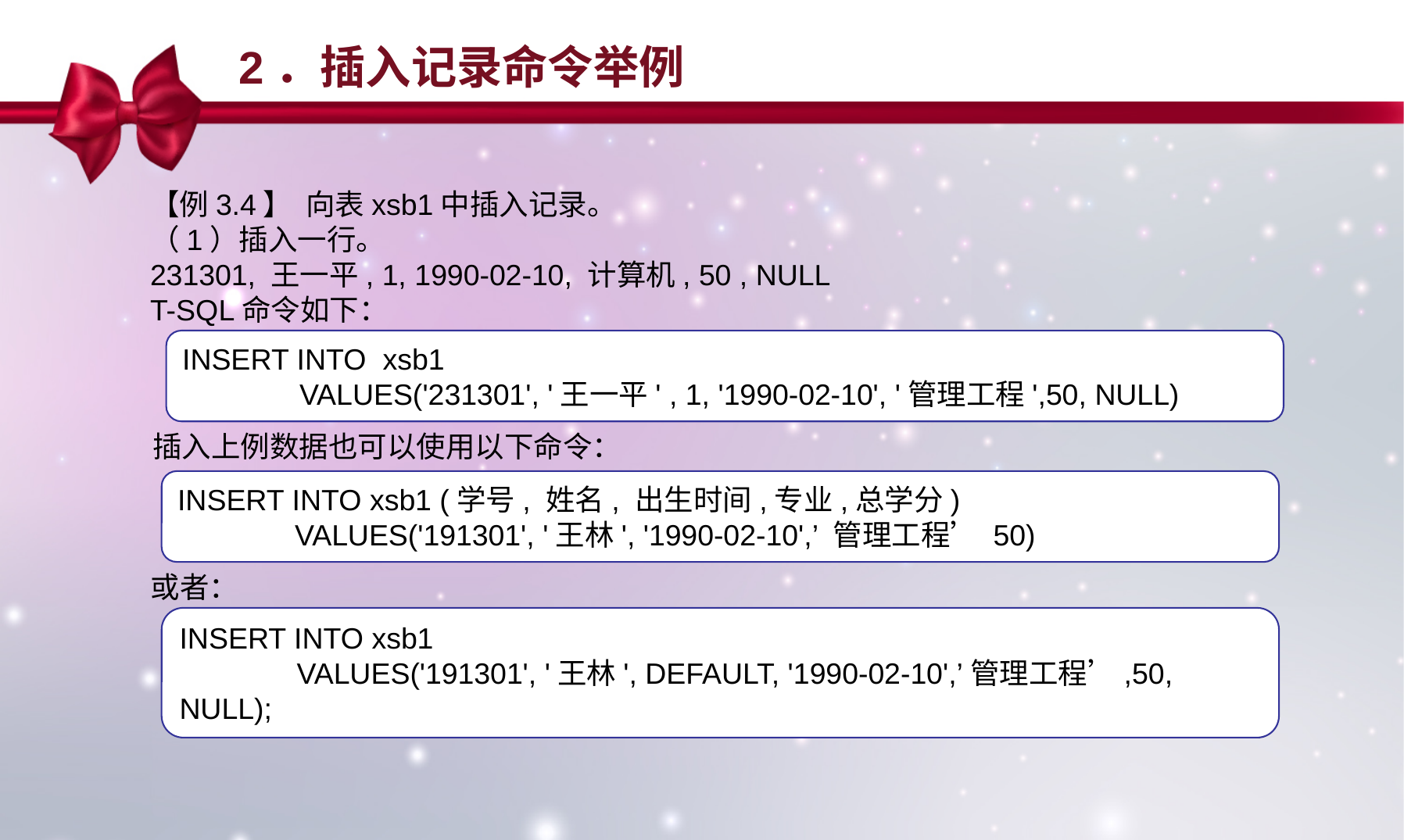

2．插入记录命令举例
【例3.4】  向表xsb1中插入记录。
（1）插入一行。
231301, 王一平, 1, 1990-02-10, 计算机, 50 , NULL
T-SQL命令如下：
INSERT INTO  xsb1
  	VALUES('231301', '王一平' , 1, '1990-02-10', '管理工程',50, NULL)
插入上例数据也可以使用以下命令：
INSERT INTO xsb1 (学号, 姓名, 出生时间,专业,总学分)
  	VALUES('191301', '王林', '1990-02-10',’ 管理工程’ 50)
或者：
INSERT INTO xsb1
  	VALUES('191301', '王林', DEFAULT, '1990-02-10',’管理工程’,50, NULL);